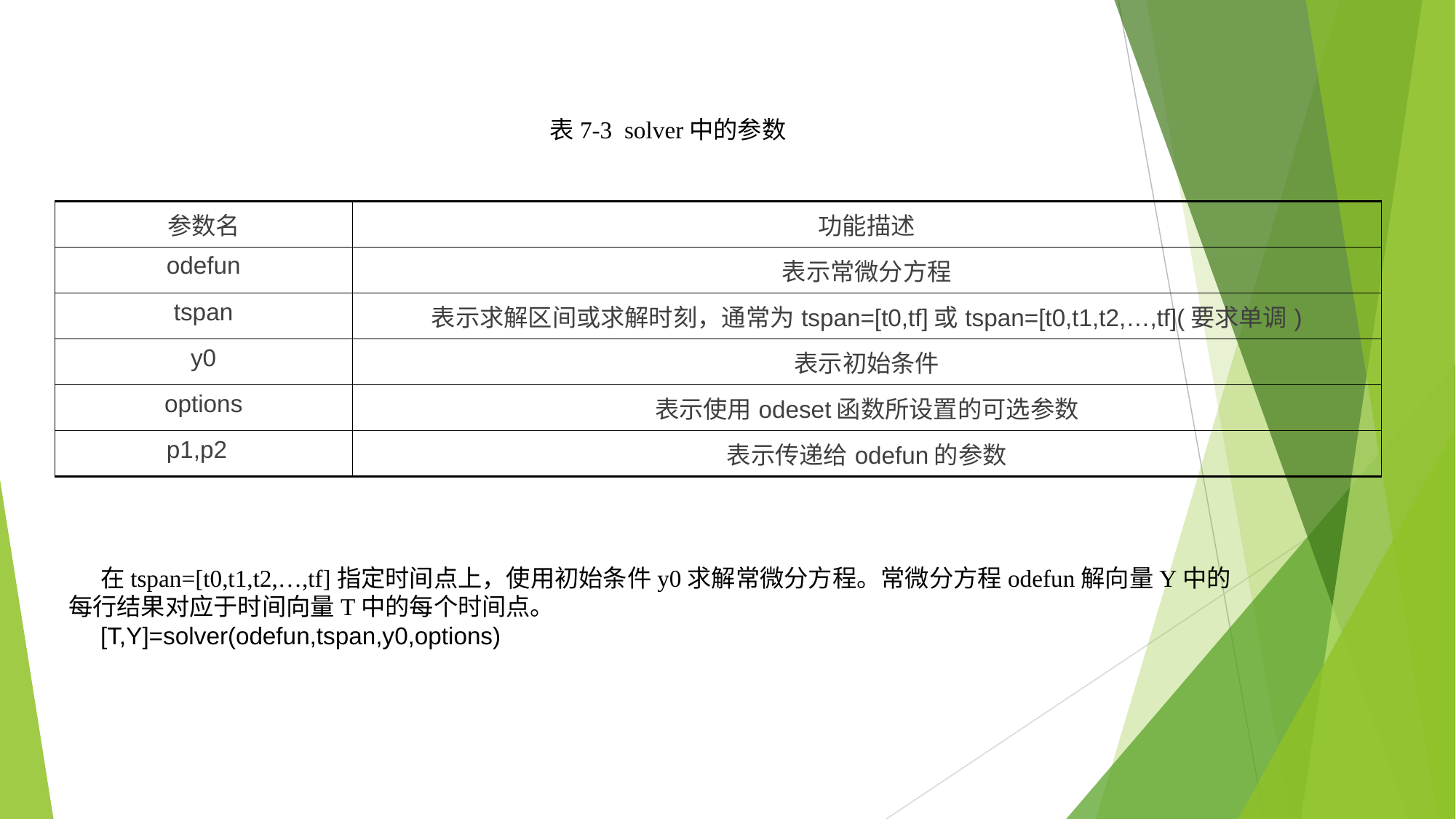

表7-3  solver中的参数
| 参数名 | 功能描述 |
| --- | --- |
| odefun | 表示常微分方程 |
| tspan | 表示求解区间或求解时刻，通常为tspan=[t0,tf]或tspan=[t0,t1,t2,…,tf](要求单调) |
| y0 | 表示初始条件 |
| options | 表示使用odeset函数所设置的可选参数 |
| p1,p2 | 表示传递给odefun的参数 |
在tspan=[t0,t1,t2,…,tf]指定时间点上，使用初始条件y0求解常微分方程。常微分方程odefun解向量Y中的每行结果对应于时间向量T中的每个时间点。
[T,Y]=solver(odefun,tspan,y0,options)